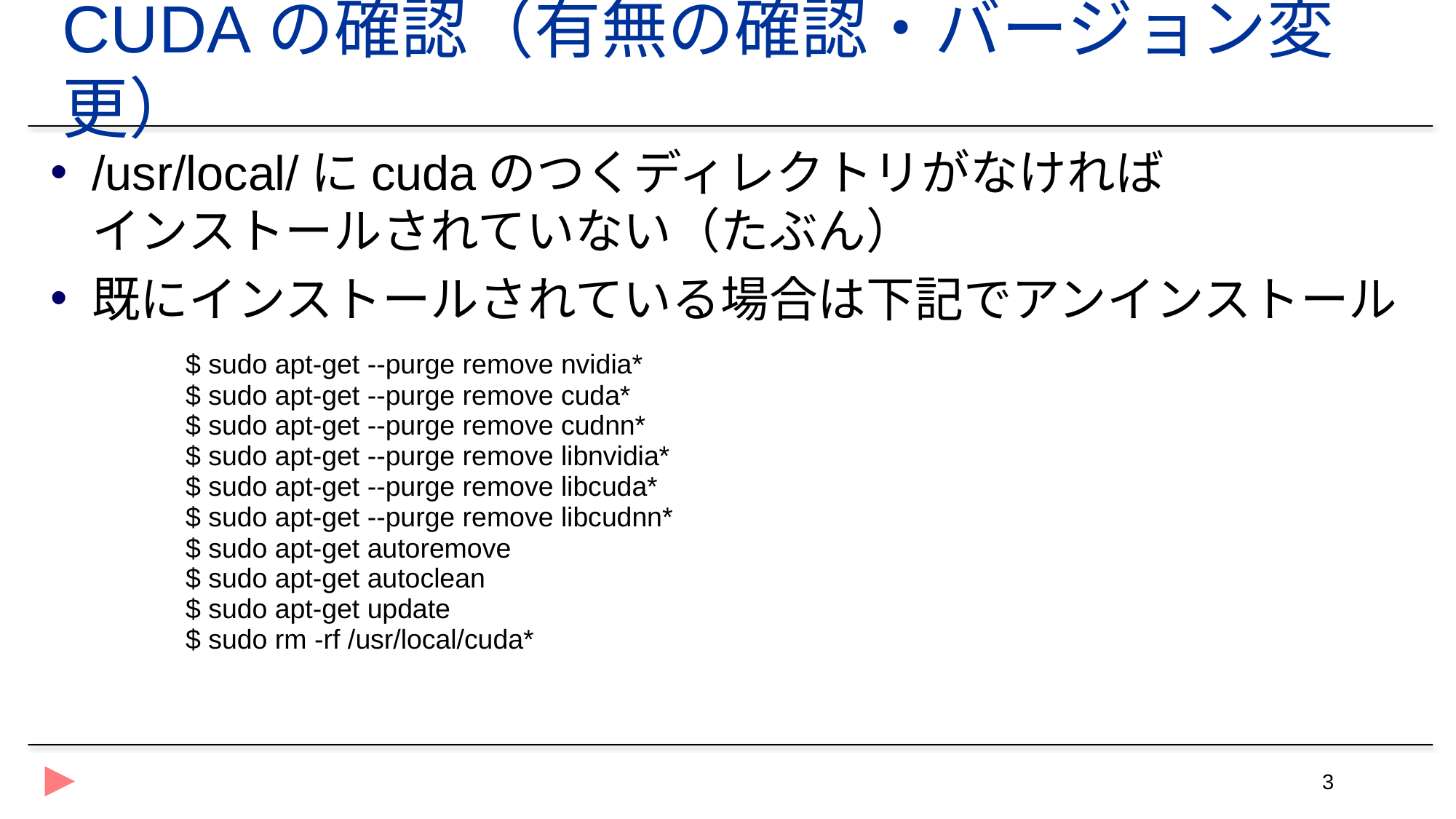

# CUDAの確認（有無の確認・バージョン変更）
/usr/local/にcudaのつくディレクトリがなければ
インストールされていない（たぶん）
既にインストールされている場合は下記でアンインストール

| $ sudo apt-get --purge remove nvidia\* $ sudo apt-get --purge remove cuda\* $ sudo apt-get --purge remove cudnn\* $ sudo apt-get --purge remove libnvidia\* $ sudo apt-get --purge remove libcuda\* $ sudo apt-get --purge remove libcudnn\* $ sudo apt-get autoremove $ sudo apt-get autoclean $ sudo apt-get update $ sudo rm -rf /usr/local/cuda\* |
| --- |